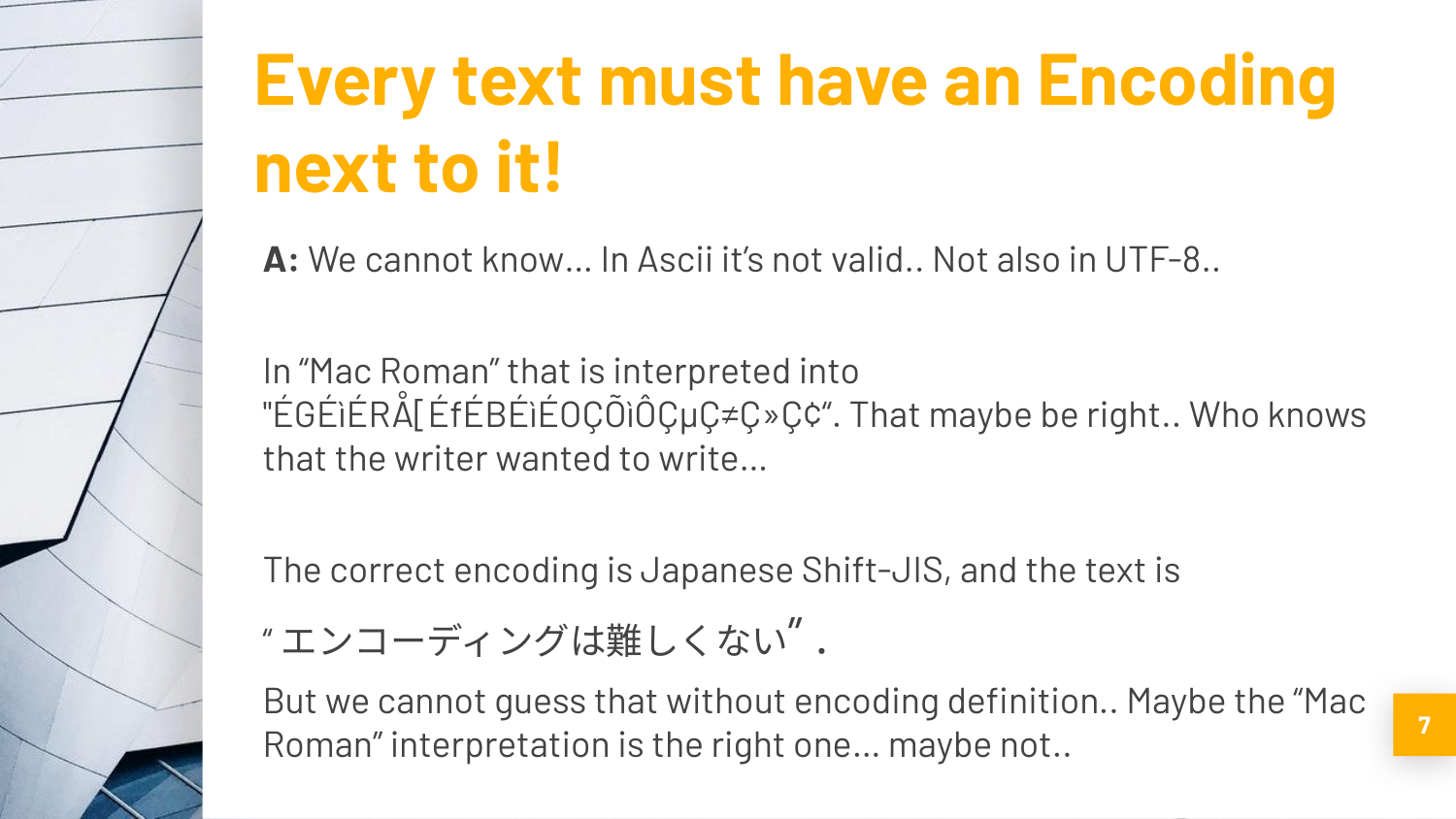

Every text must have an Encoding next to it!
A: We cannot know… In Ascii it’s not valid.. Not also in UTF-8..

In “Mac Roman” that is interpreted into "ÉGÉìÉRÅ[ÉfÉBÉìÉOÇÕìÔÇµÇ≠Ç»Ç¢“. That maybe be right.. Who knows that the writer wanted to write…

The correct encoding is Japanese Shift-JIS, and the text is
“エンコーディングは難しくない”.
But we cannot guess that without encoding definition.. Maybe the “Mac Roman” interpretation is the right one… maybe not..
7